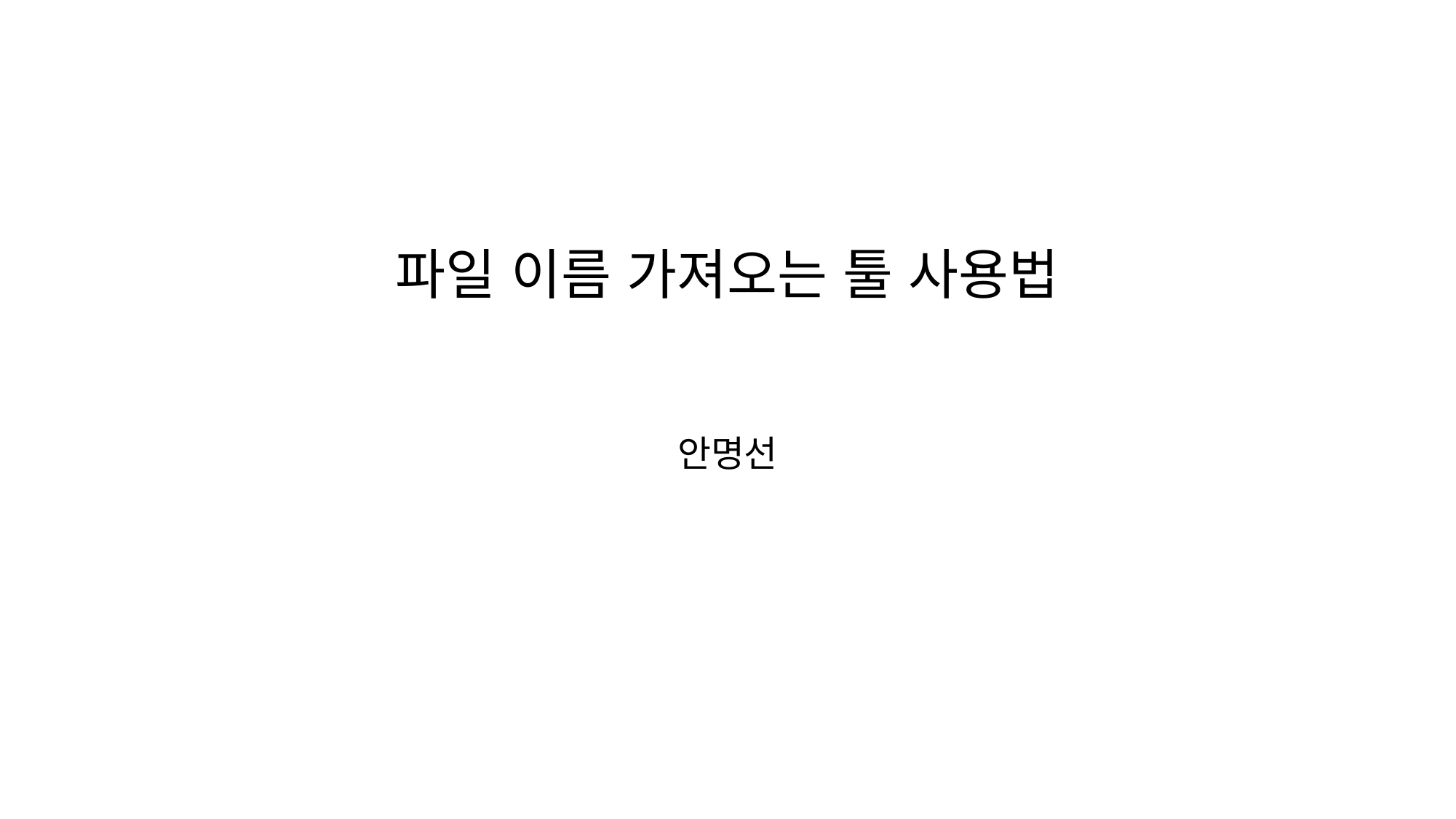

# 파일 이름 가져오는 툴 사용법
안명선